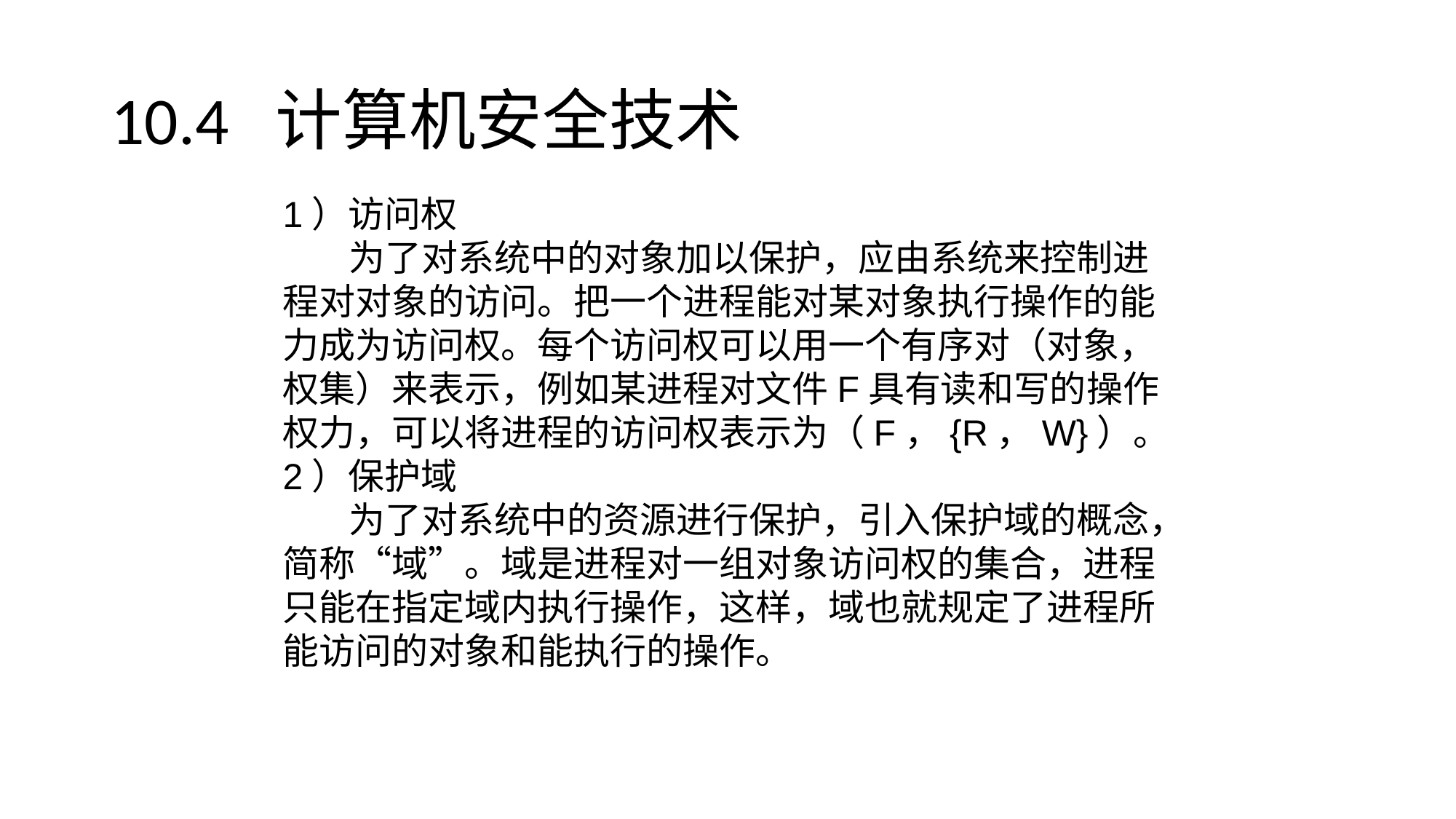

10.4  计算机安全技术
1）访问权
       为了对系统中的对象加以保护，应由系统来控制进程对对象的访问。把一个进程能对某对象执行操作的能力成为访问权。每个访问权可以用一个有序对（对象，权集）来表示，例如某进程对文件F具有读和写的操作权力，可以将进程的访问权表示为（F，{R，W}）。
2）保护域
       为了对系统中的资源进行保护，引入保护域的概念，简称“域”。域是进程对一组对象访问权的集合，进程只能在指定域内执行操作，这样，域也就规定了进程所能访问的对象和能执行的操作。
7